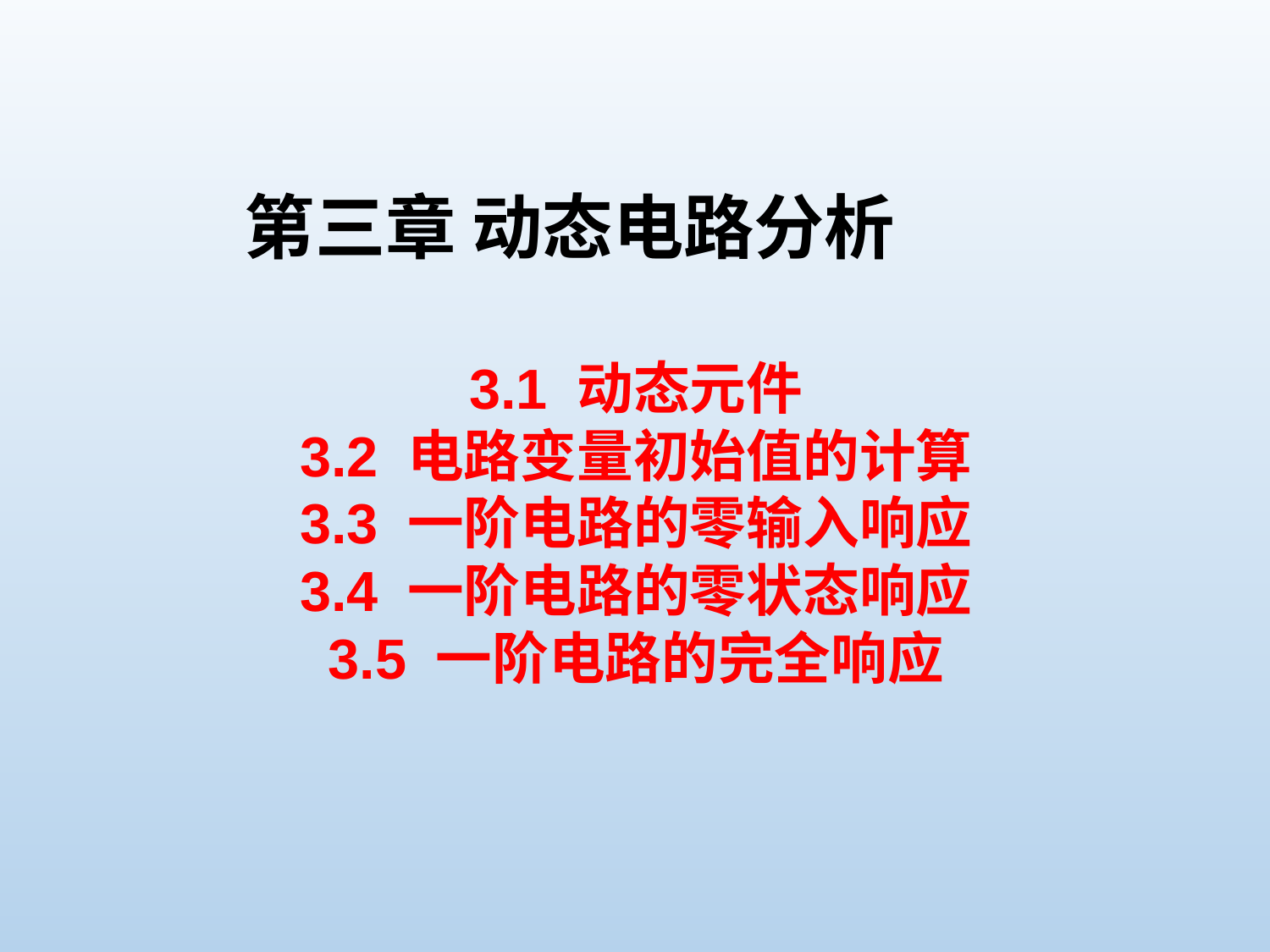

第三章 动态电路分析

3.1 动态元件
3.2 电路变量初始值的计算
3.3 一阶电路的零输入响应
3.4 一阶电路的零状态响应
3.5 一阶电路的完全响应